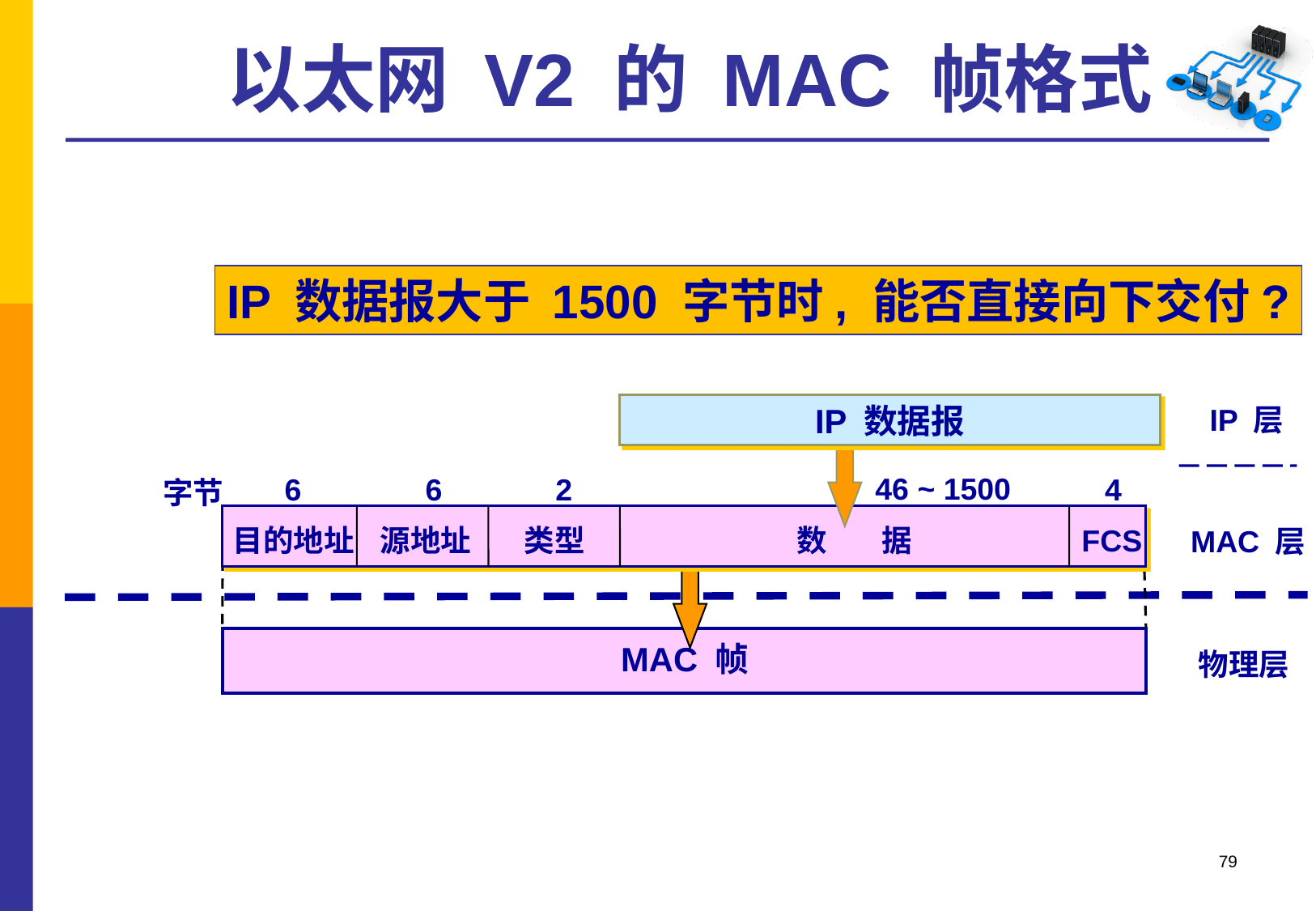

# 以太网 V2 的 MAC 帧格式
IP 数据报大于 1500 字节时, 能否直接向下交付?
IP 数据报

IP 层
46 ~ 1500
6
6
2
4
字节

目的地址
源地址
类型
数        据
FCS

MAC 层

MAC 帧
物理层
79